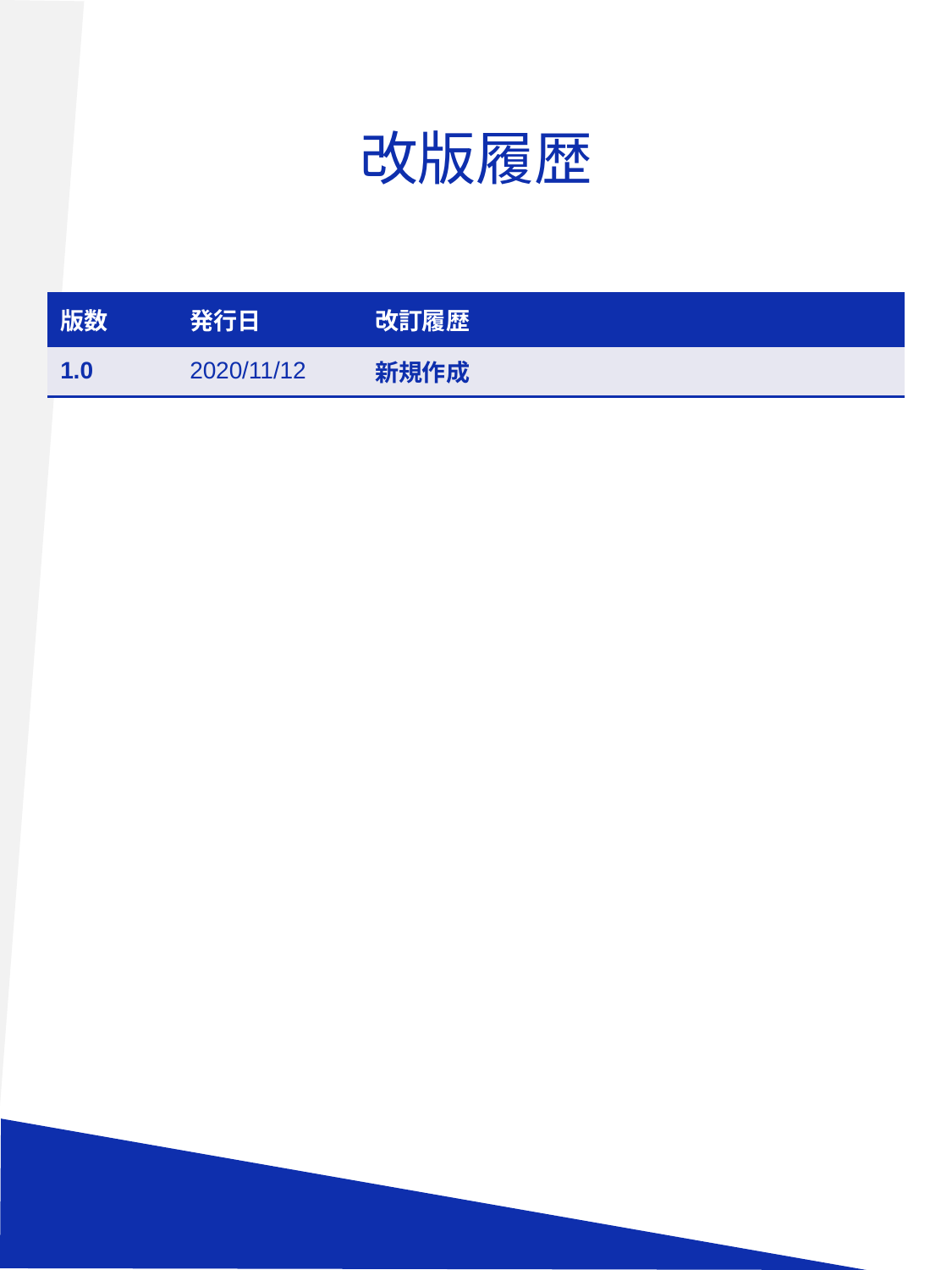

# 改版履歴
| 版数 | 発行日 | 改訂履歴 |
| --- | --- | --- |
| 1.0 | 2020/11/12 | 新規作成 |